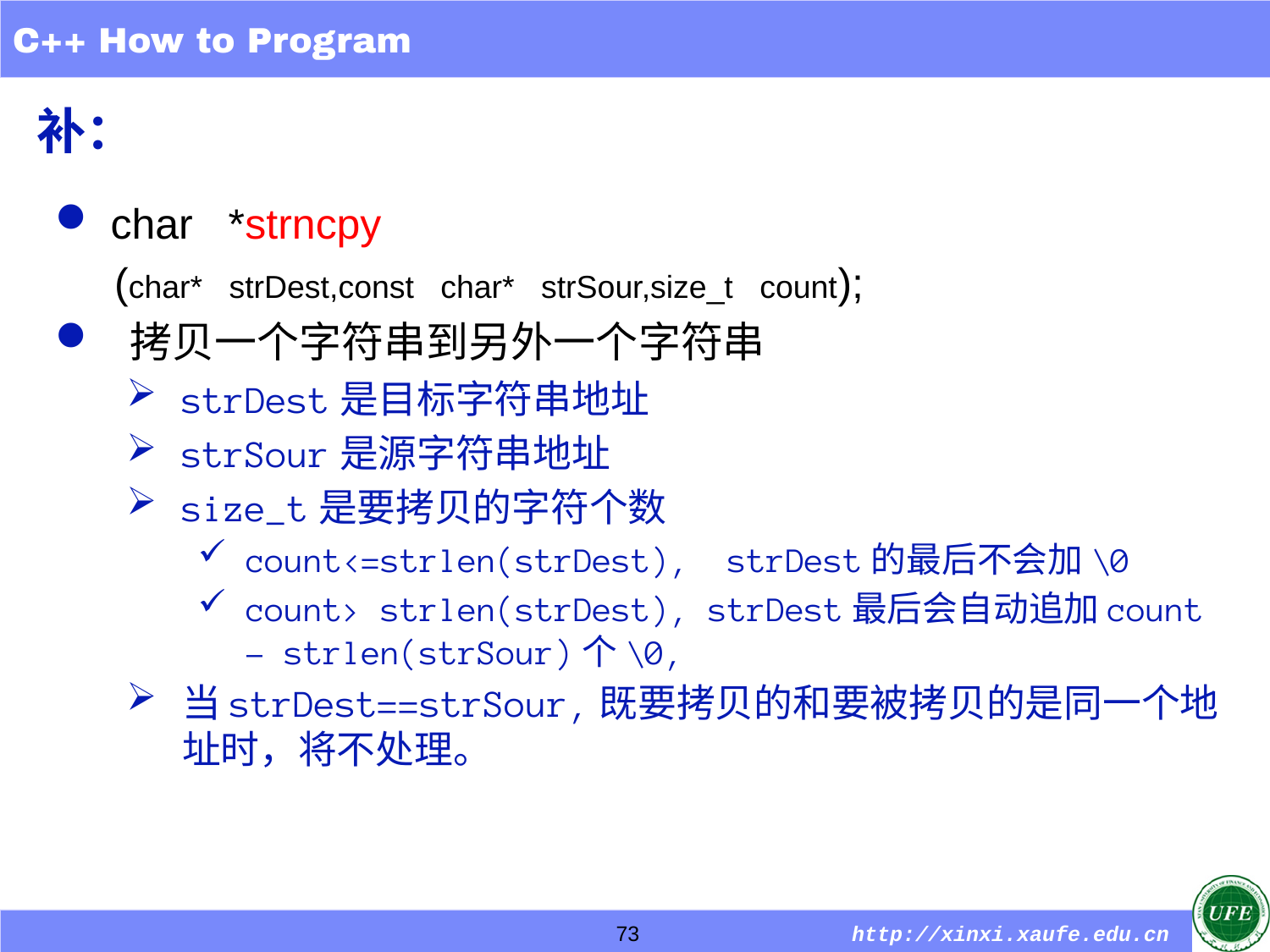

# 补：
char   *strncpy
     (char*   strDest,const   char*   strSour,size_t   count);
 拷贝一个字符串到另外一个字符串
strDest是目标字符串地址
strSour是源字符串地址
size_t是要拷贝的字符个数
count<=strlen(strDest),  strDest的最后不会加\0
count> strlen(strDest), strDest最后会自动追加count - strlen(strSour)个\0,
当strDest==strSour,既要拷贝的和要被拷贝的是同一个地址时，将不处理。
73